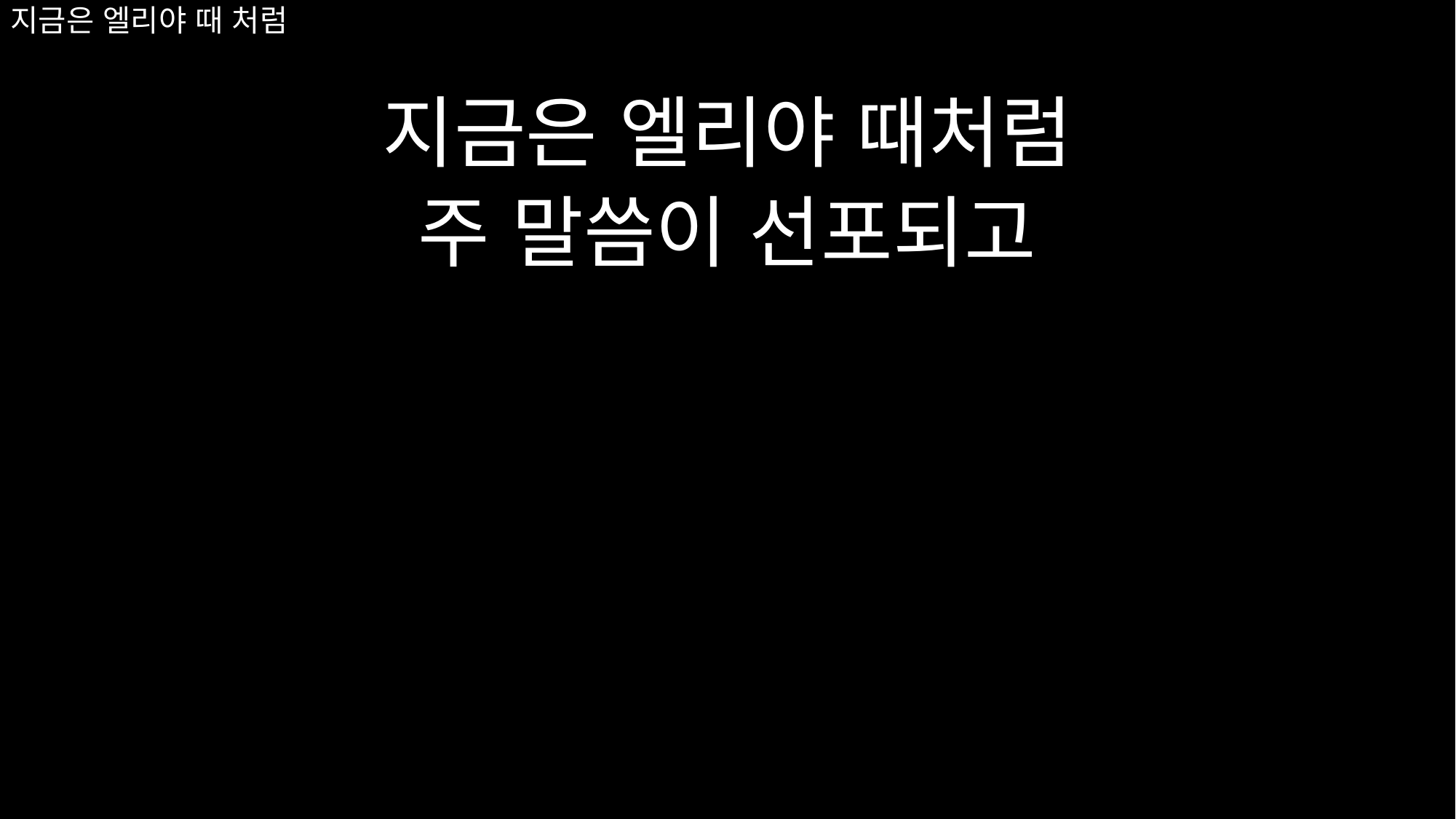

# 지금은 엘리야 때 처럼
지금은 엘리야 때처럼
주 말씀이 선포되고